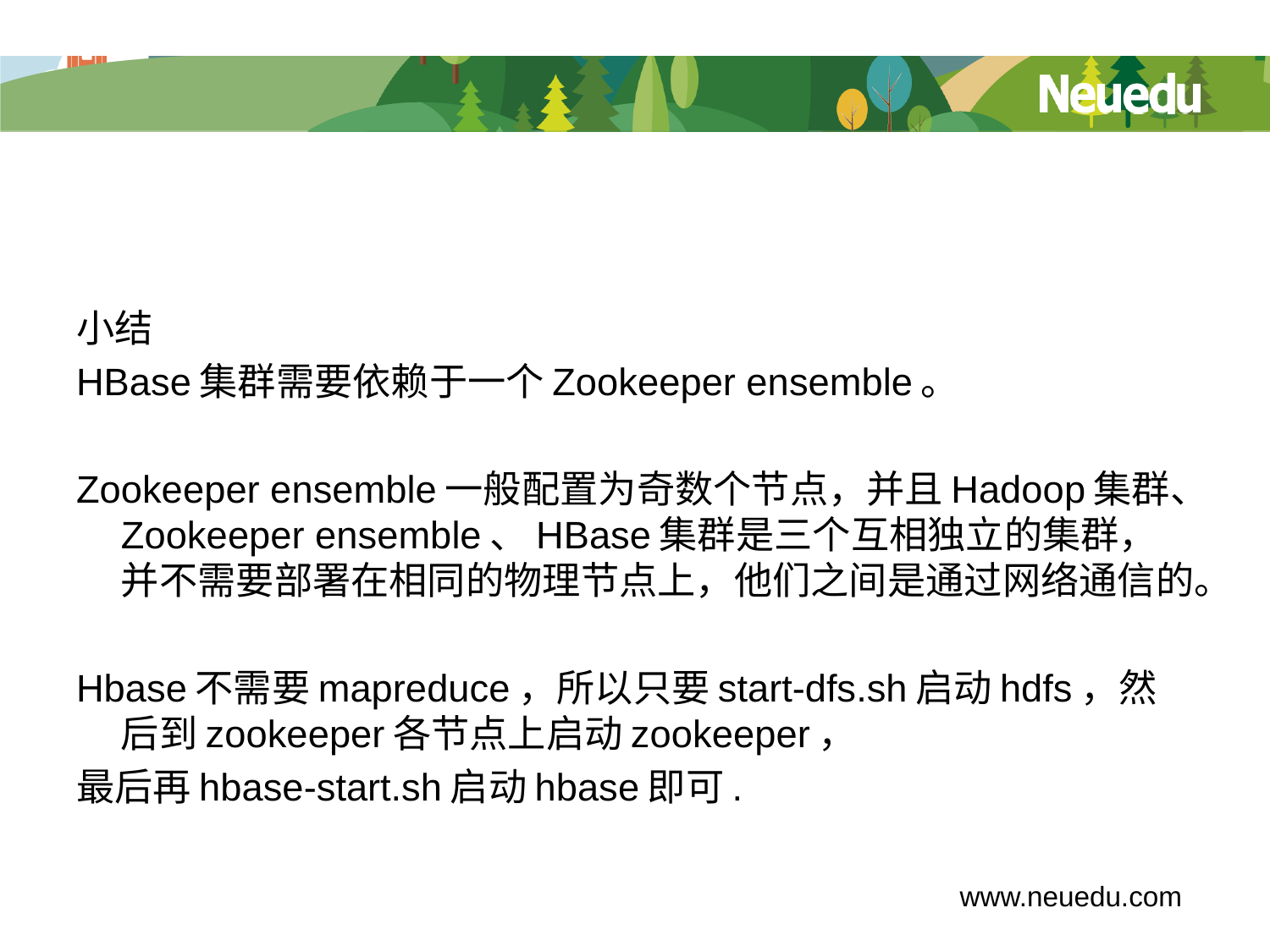

#
小结
HBase集群需要依赖于一个Zookeeper ensemble。

Zookeeper ensemble一般配置为奇数个节点，并且Hadoop集群、Zookeeper ensemble、HBase集群是三个互相独立的集群，并不需要部署在相同的物理节点上，他们之间是通过网络通信的。

Hbase不需要mapreduce，所以只要start-dfs.sh启动hdfs，然后到zookeeper各节点上启动zookeeper，
最后再hbase-start.sh启动hbase即可.